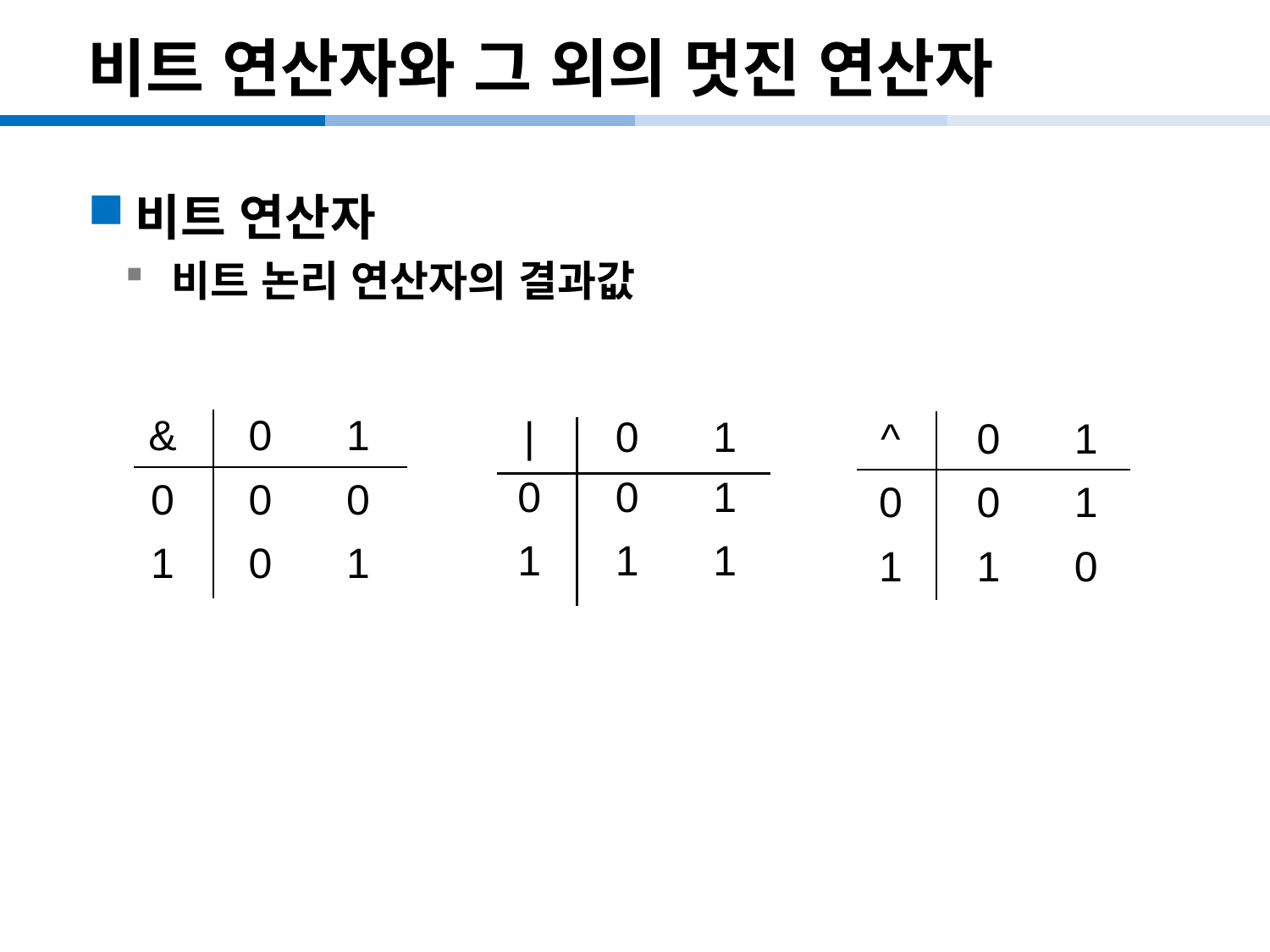

# 비트 연산자와 그 외의 멋진 연산자
비트 연산자
 비트 논리 연산자의 결과값
| & | 0 | 1 |
| --- | --- | --- |
| 0 | 0 | 0 |
| 1 | 0 | 1 |
| | | 0 | 1 |
| --- | --- | --- |
| 0 | 0 | 1 |
| 1 | 1 | 1 |
| ^ | 0 | 1 |
| --- | --- | --- |
| 0 | 0 | 1 |
| 1 | 1 | 0 |